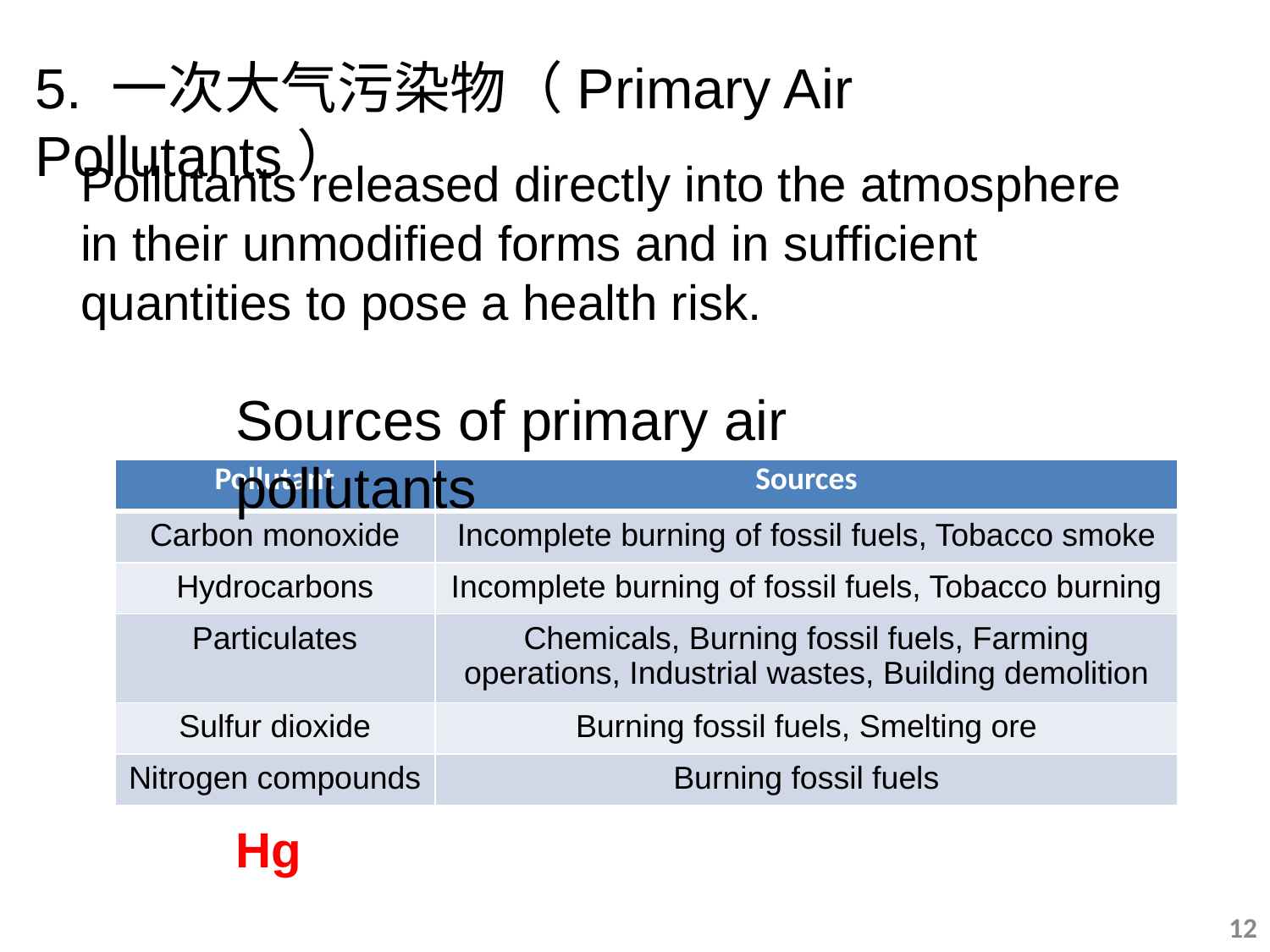

5. 一次大气污染物（Primary Air Pollutants）
Pollutants released directly into the atmosphere in their unmodified forms and in sufficient quantities to pose a health risk.
Sources of primary air pollutants
| Pollutant | Sources |
| --- | --- |
| Carbon monoxide | Incomplete burning of fossil fuels, Tobacco smoke |
| Hydrocarbons | Incomplete burning of fossil fuels, Tobacco burning |
| Particulates | Chemicals, Burning fossil fuels, Farming operations, Industrial wastes, Building demolition |
| Sulfur dioxide | Burning fossil fuels, Smelting ore |
| Nitrogen compounds | Burning fossil fuels |
Hg
12